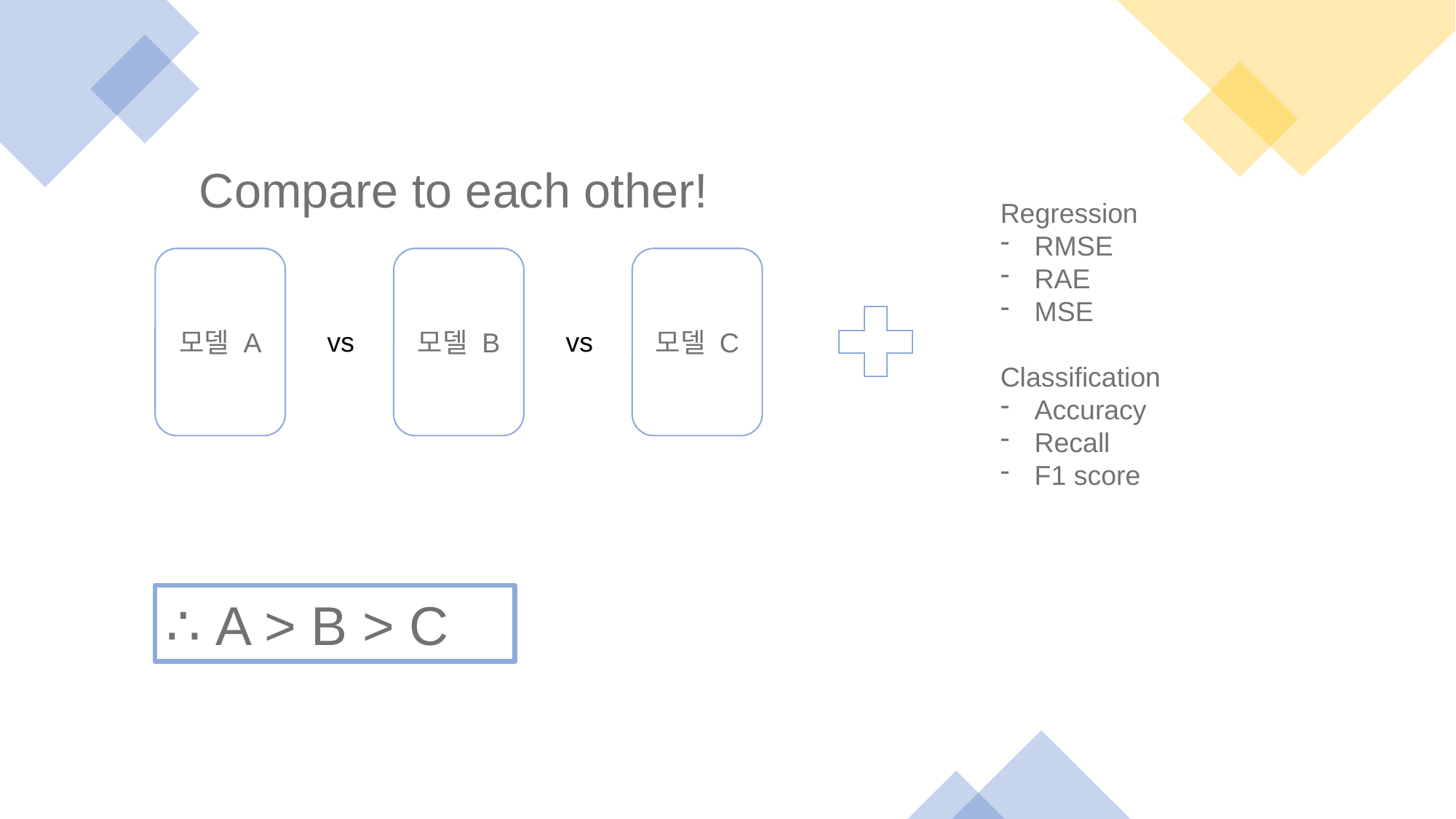

Compare to each other!
Regression
RMSE
RAE
MSE

Classification
Accuracy
Recall
F1 score
모델 A
모델 B
모델 C

vs
vs
∴ A > B > C